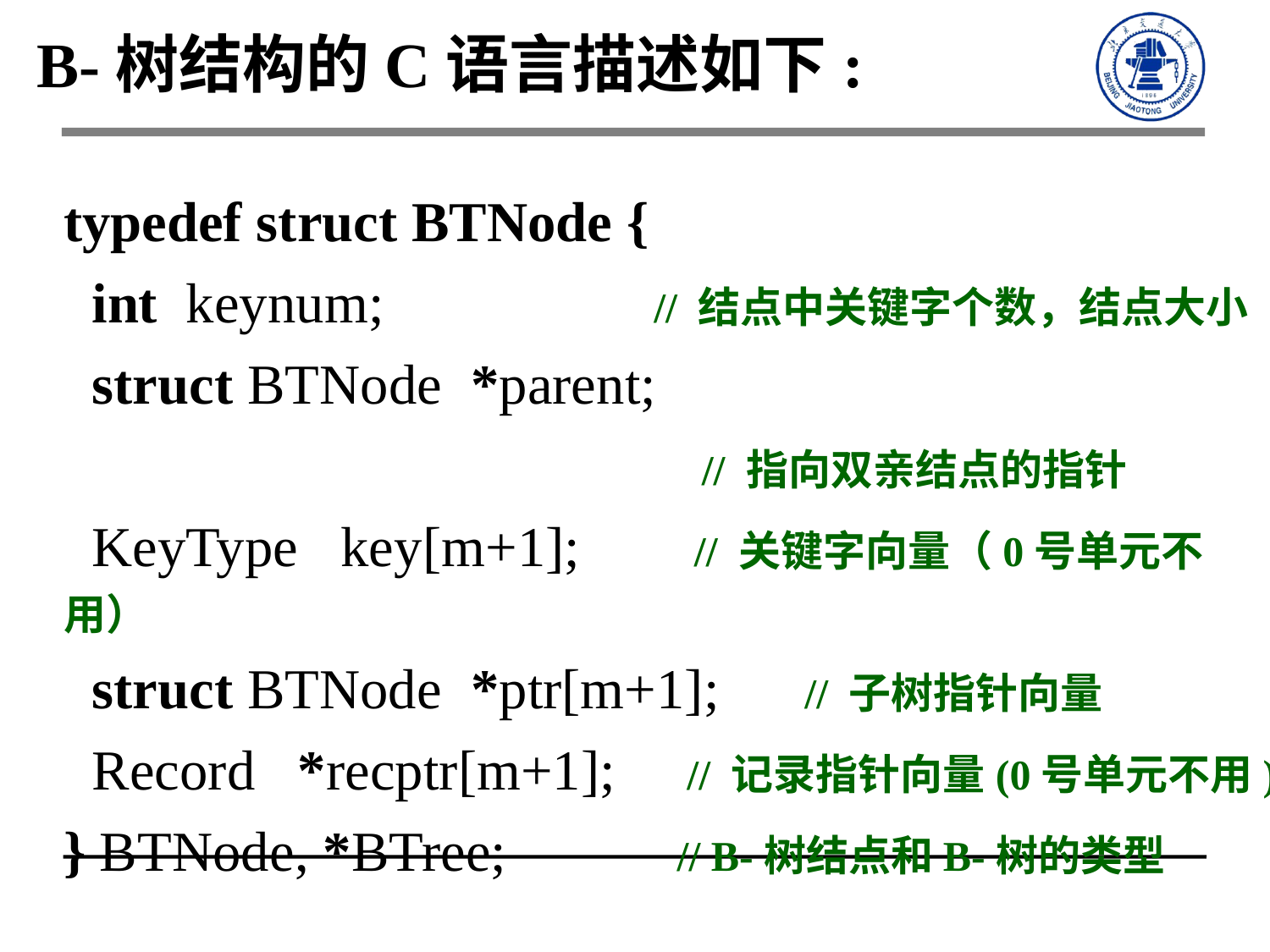

B-树结构的C语言描述如下:
typedef struct BTNode {
  int  keynum;                   // 结点中关键字个数，结点大小
  struct BTNode  *parent;
                                             // 指向双亲结点的指针
  KeyType   key[m+1];        // 关键字向量（0号单元不用）
  struct BTNode  *ptr[m+1];      // 子树指针向量
  Record   *recptr[m+1];     // 记录指针向量(0号单元不用)
} BTNode, *BTree;            // B-树结点和B-树的类型